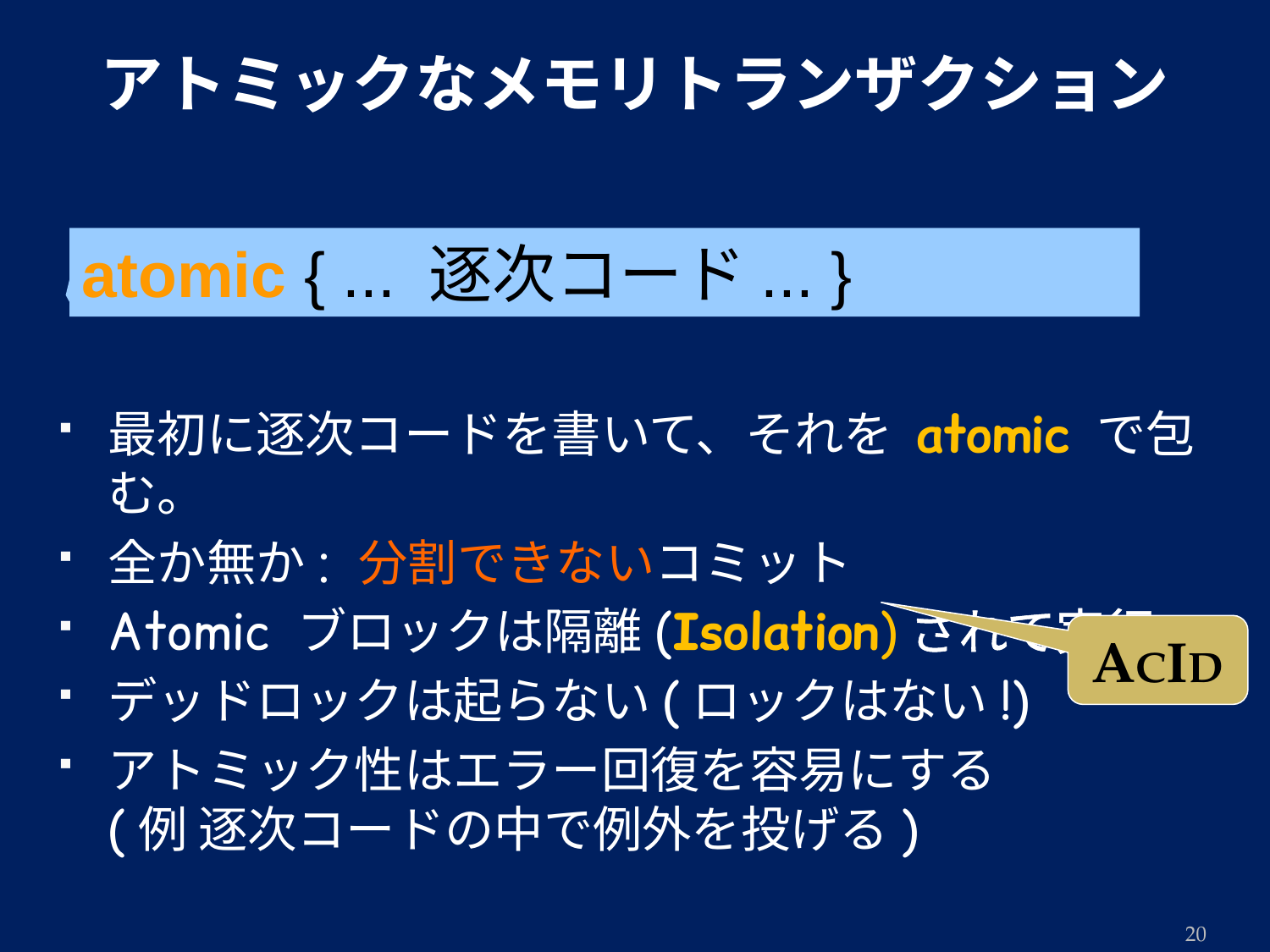

# アトミックなメモリトランザクション
atomic { ... 逐次コード... }
最初に逐次コードを書いて、それを atomic で包む。
全か無か: 分割できないコミット
Atomic ブロックは隔離(Isolation)されて実行
デッドロックは起らない(ロックはない!)
アトミック性はエラー回復を容易にする
(例 逐次コードの中で例外を投げる)
ACID
20